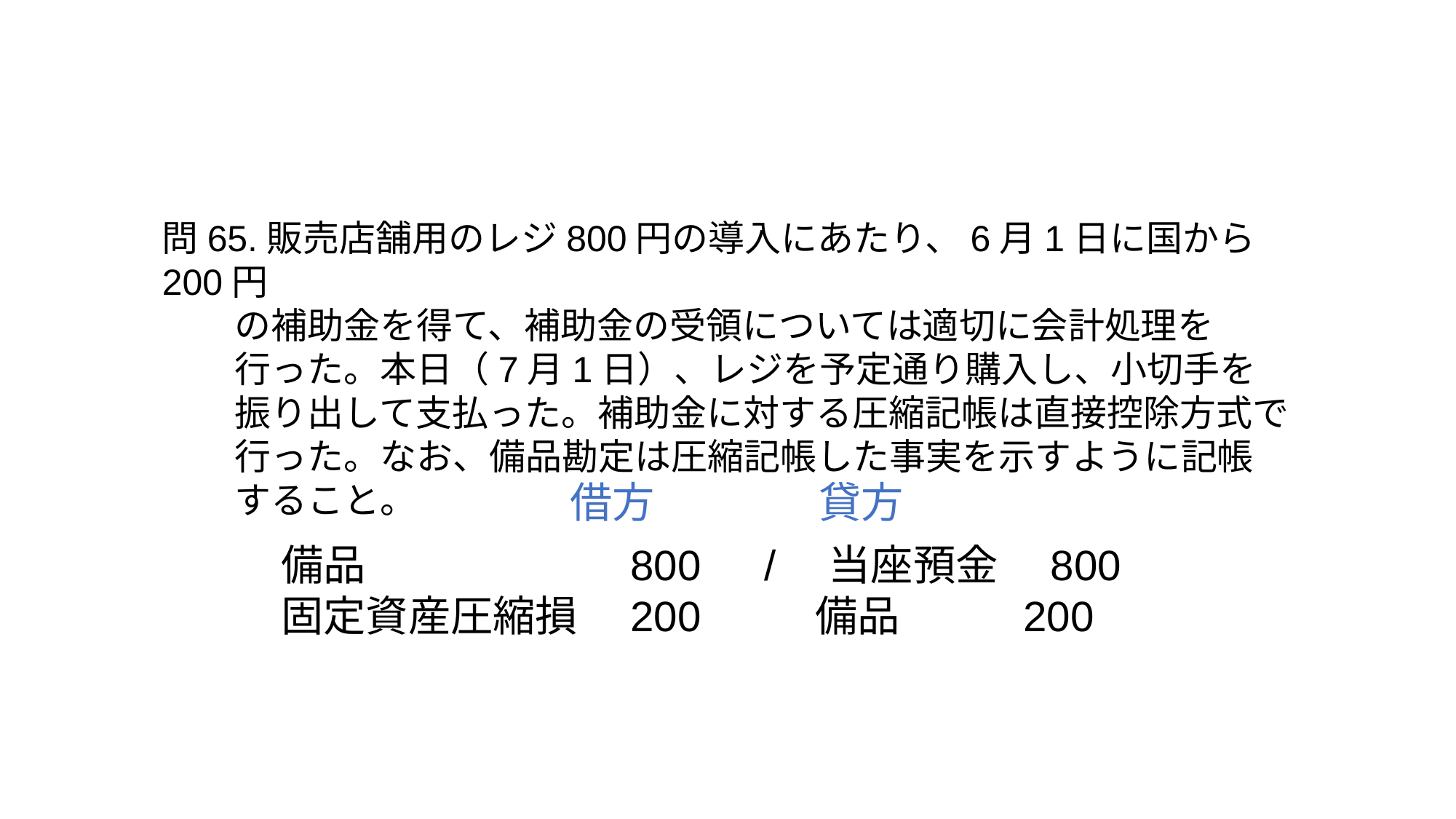

問65.販売店舗用のレジ800円の導入にあたり、6月1日に国から200円
　　の補助金を得て、補助金の受領については適切に会計処理を
　　行った。本日（7月1日）、レジを予定通り購入し、小切手を
　　振り出して支払った。補助金に対する圧縮記帳は直接控除方式で
　　行った。なお、備品勘定は圧縮記帳した事実を示すように記帳
　　すること。
借方
貸方
備品　　　　　　800　/　当座預金　800
固定資産圧縮損　200　　  備品　　   200